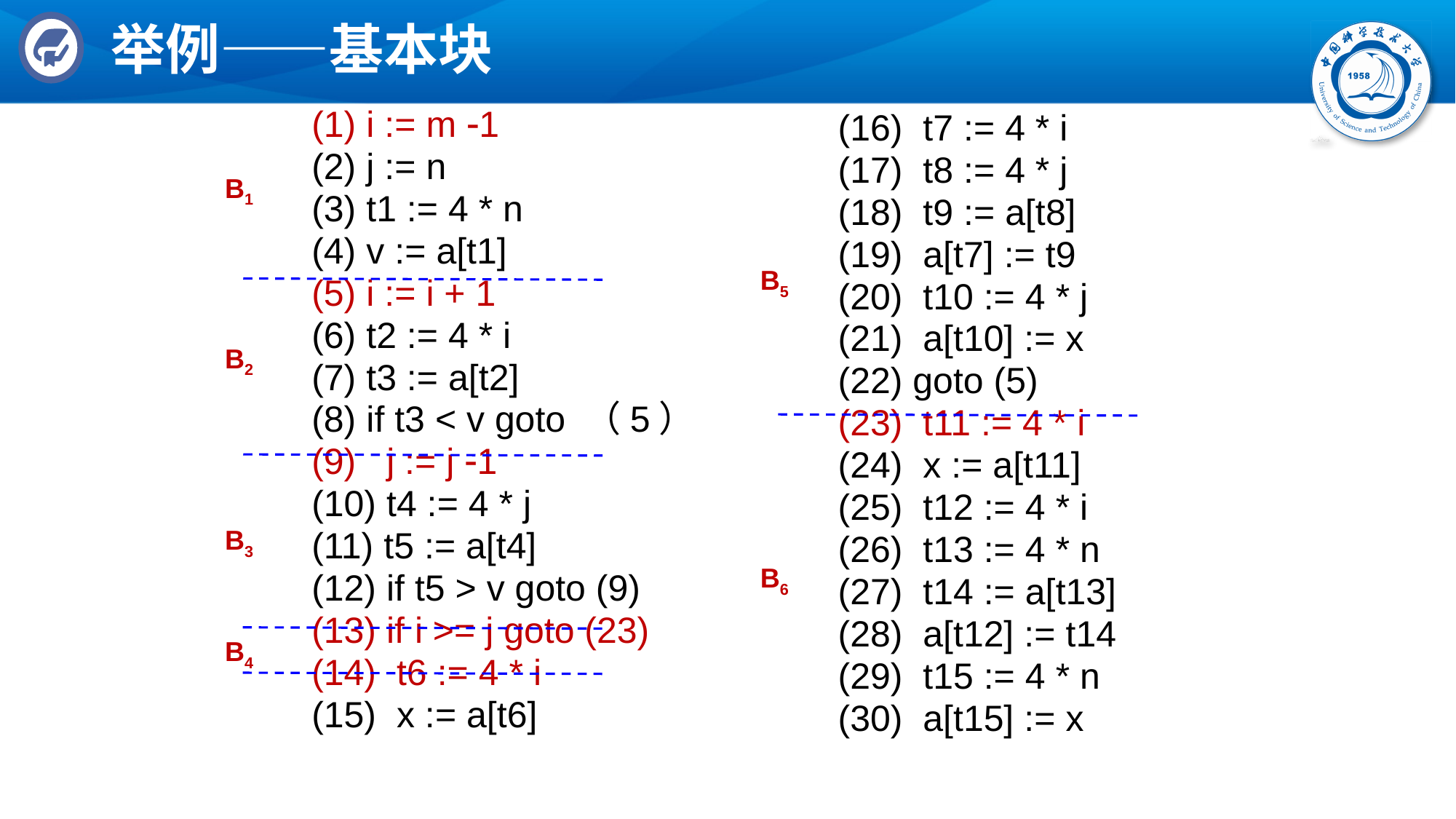

# 举例——基本块
(1) i := m −1
(2) j := n
(3) t1 := 4 * n
(4) v := a[t1]
(5) i := i + 1
(6) t2 := 4 * i
(7) t3 := a[t2]
(8) if t3 < v goto （5）
(9)   j := j −1
(10) t4 := 4 * j
(11) t5 := a[t4]
(12) if t5 > v goto (9)
(13) if i >= j goto (23)
(14)  t6 := 4 * i
(15)  x := a[t6]
(16)  t7 := 4 * i
(17)  t8 := 4 * j
(18)  t9 := a[t8]
(19)  a[t7] := t9
(20)  t10 := 4 * j
(21)  a[t10] := x
(22) goto (5)
(23)  t11 := 4 * i
(24)  x := a[t11]
(25)  t12 := 4 * i
(26)  t13 := 4 * n
(27)  t14 := a[t13]
(28)  a[t12] := t14
(29)  t15 := 4 * n
(30)  a[t15] := x

B1
B5
B2
B3
B6
B4